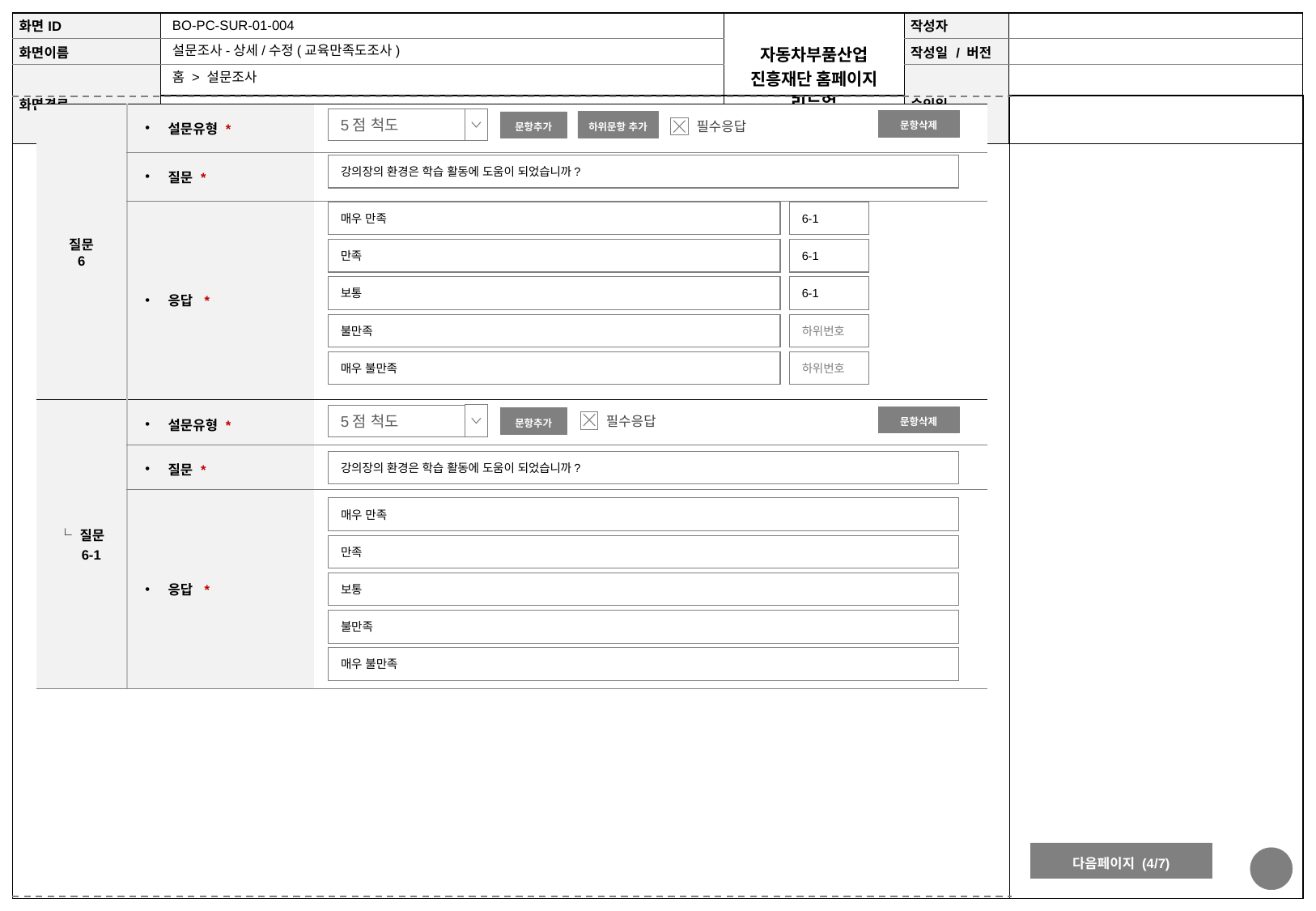

BO-PC-SUR-01-004

설문조사-상세/수정(교육만족도조사)

홈 > 설문조사

| 질문 6 | 설문유형 \* |  |
| --- | --- | --- |
|  | 질문 \* |  |
|  | 응답 \* |  |
5점 척도

문항삭제
하위문항 추가
문항추가

필수응답

강의장의 환경은 학습 활동에 도움이 되었습니까?
매우 만족
6-1
만족
6-1
보통
6-1
불만족
하위번호
매우 불만족
하위번호
| └ 질문 6-1 | 설문유형 \* |  |
| --- | --- | --- |
|  | 질문 \* |  |
|  | 응답 \* |  |
5점 척도

문항삭제
문항추가

필수응답

강의장의 환경은 학습 활동에 도움이 되었습니까?
매우 만족
만족
보통
불만족
매우 불만족
다음페이지 (4/7)
23